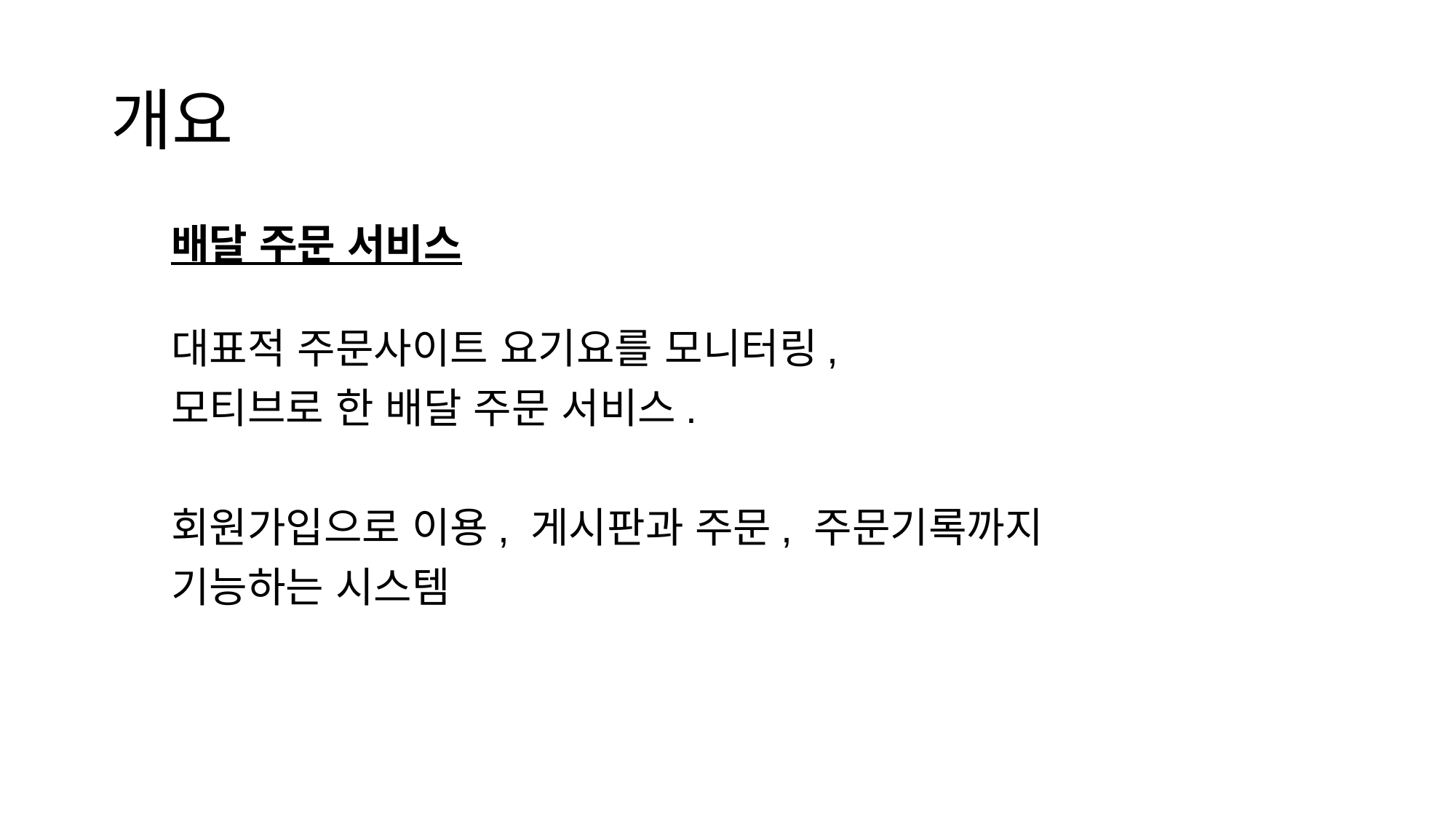

# 개요
배달 주문 서비스
대표적 주문사이트 요기요를 모니터링,
모티브로 한 배달 주문 서비스.

회원가입으로 이용, 게시판과 주문, 주문기록까지
기능하는 시스템